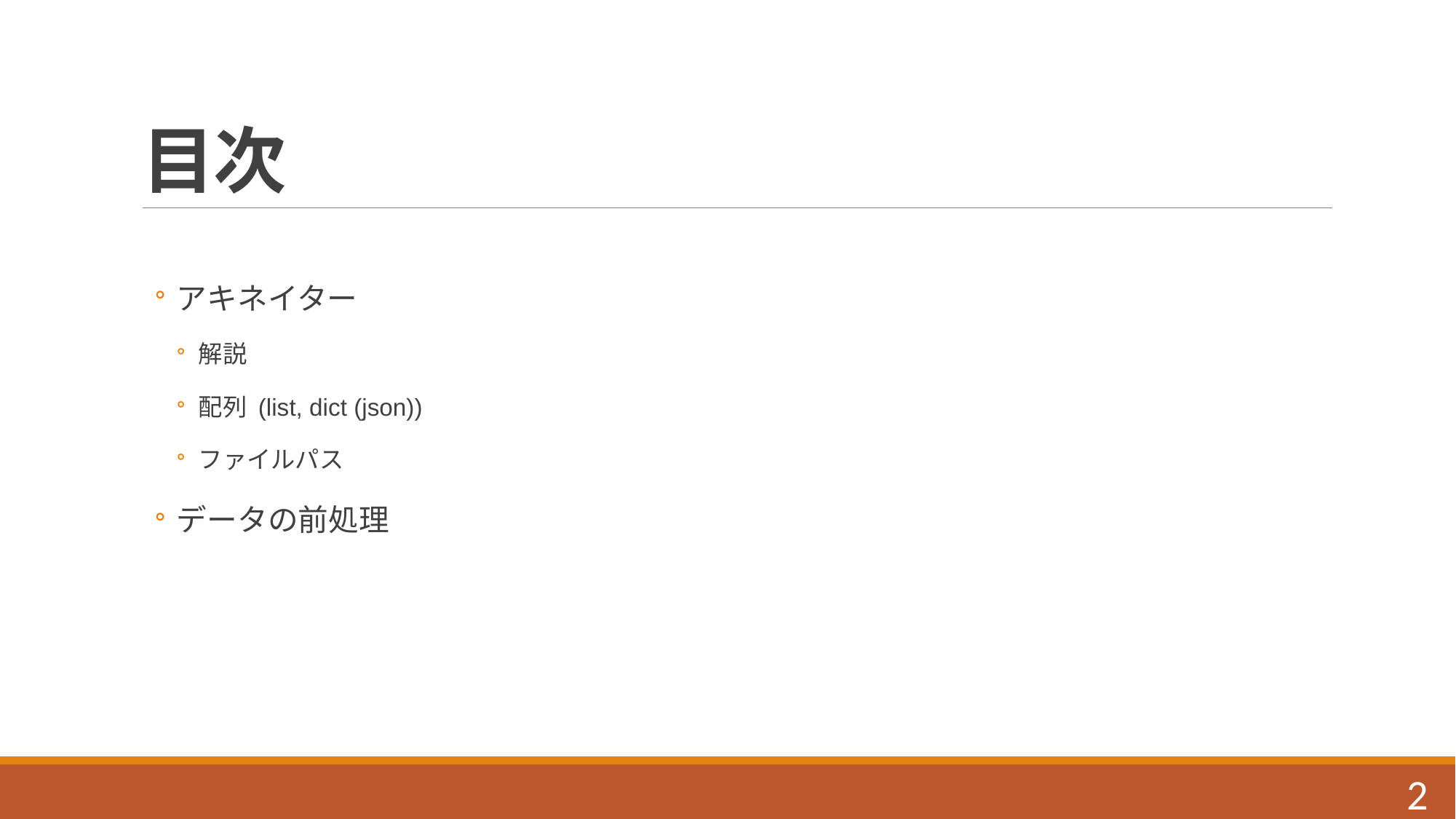

# 目次
アキネイター
解説
配列 (list, dict (json))
ファイルパス
データの前処理

2